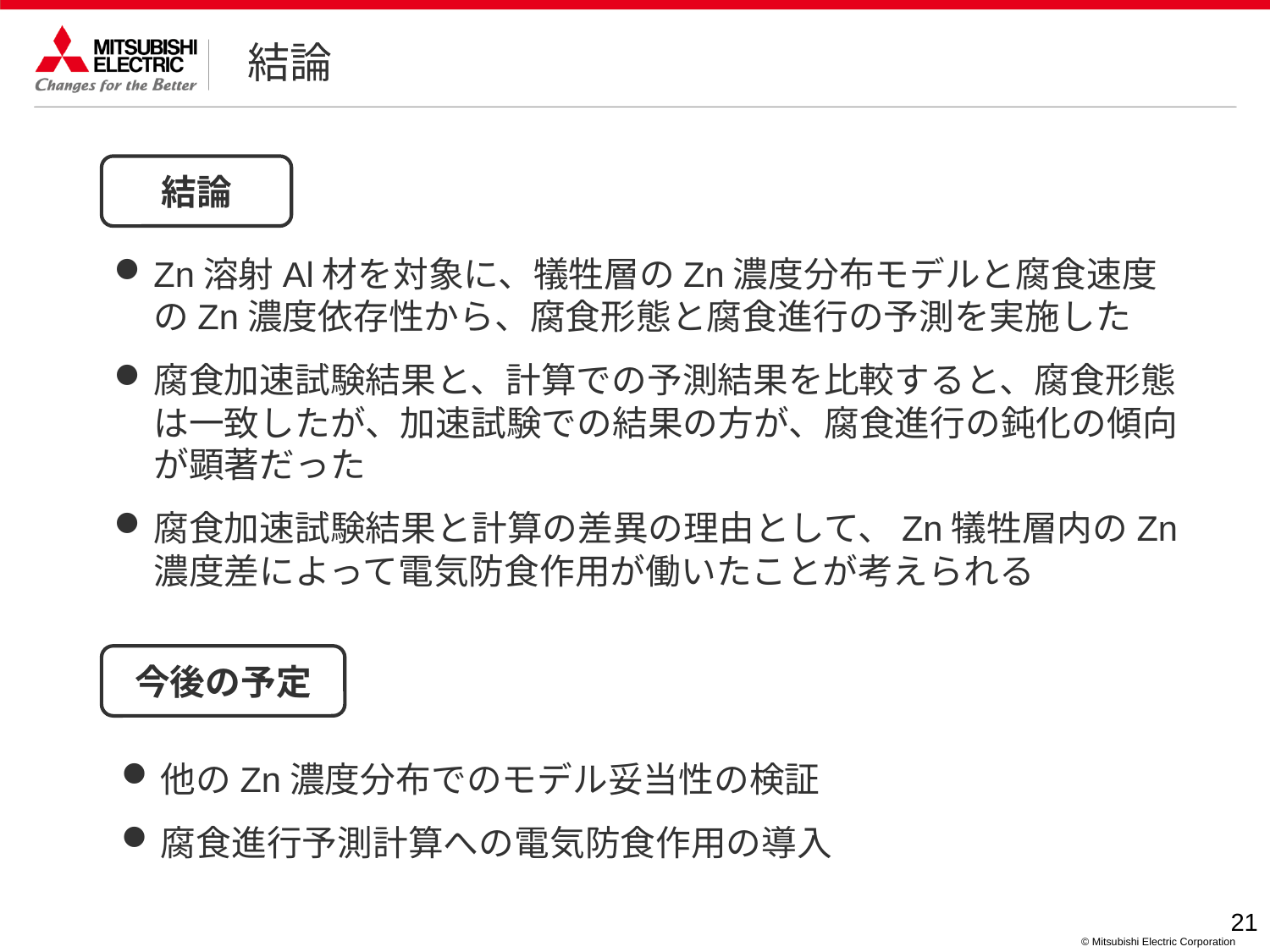

# 結論
結論
Zn溶射Al材を対象に、犠牲層のZn濃度分布モデルと腐食速度のZn濃度依存性から、腐食形態と腐食進行の予測を実施した
腐食加速試験結果と、計算での予測結果を比較すると、腐食形態は一致したが、加速試験での結果の方が、腐食進行の鈍化の傾向が顕著だった
腐食加速試験結果と計算の差異の理由として、Zn犠牲層内のZn濃度差によって電気防食作用が働いたことが考えられる
今後の予定
他のZn濃度分布でのモデル妥当性の検証
腐食進行予測計算への電気防食作用の導入